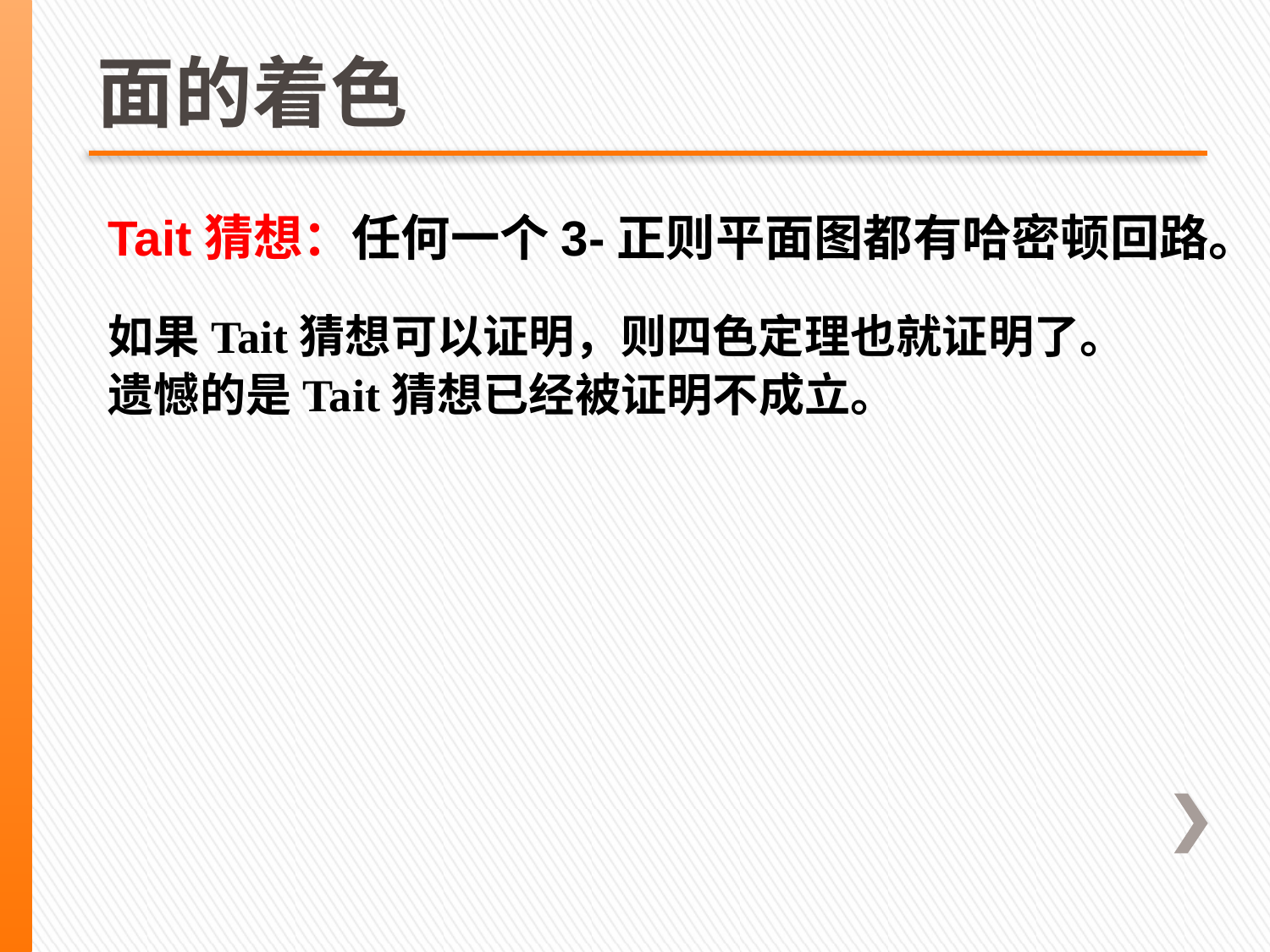

# 面的着色
Tait猜想：任何一个3-正则平面图都有哈密顿回路。
如果Tait猜想可以证明，则四色定理也就证明了。
遗憾的是Tait猜想已经被证明不成立。